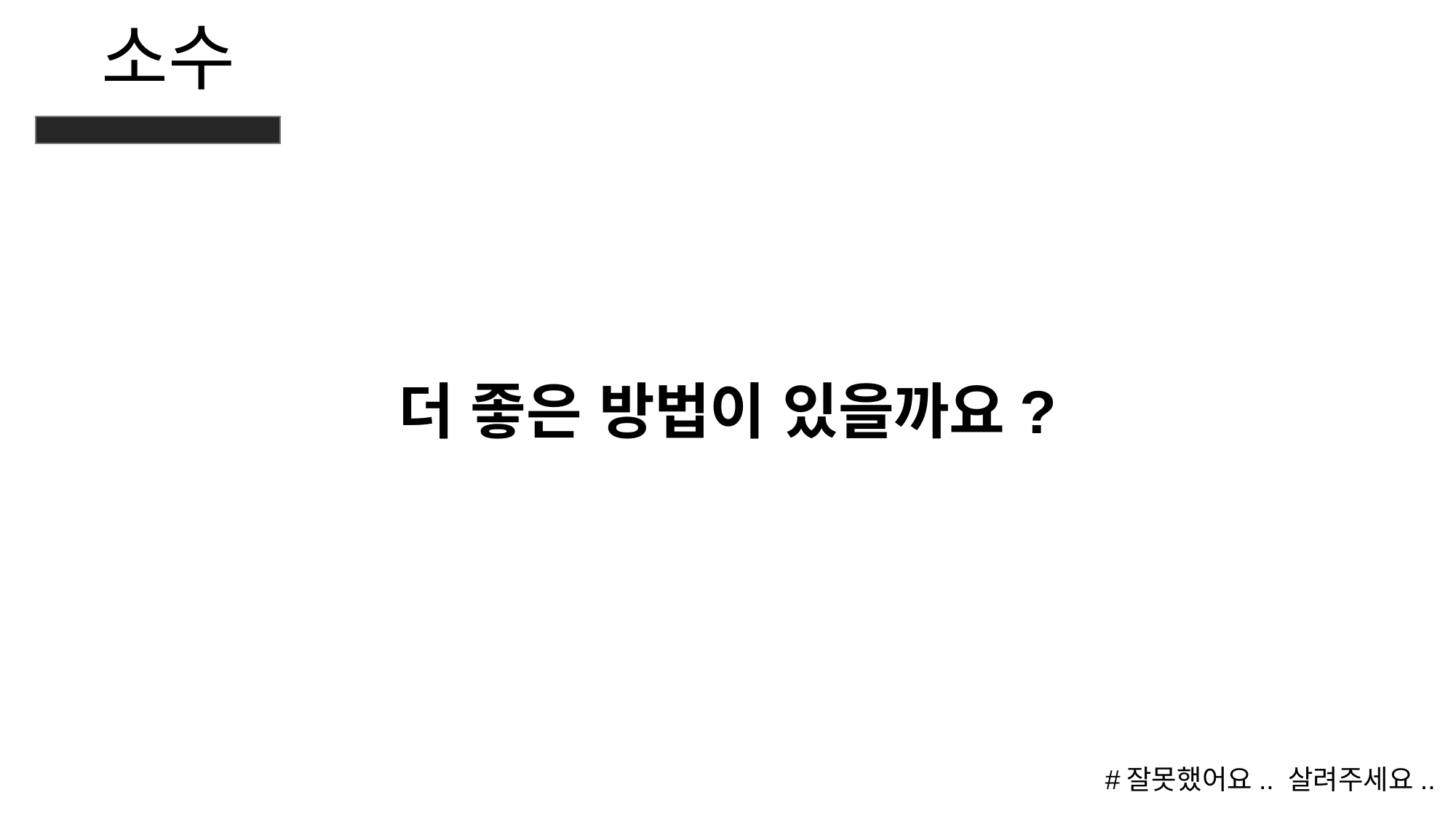

소수

더 좋은 방법이 있을까요?
#잘못했어요.. 살려주세요..